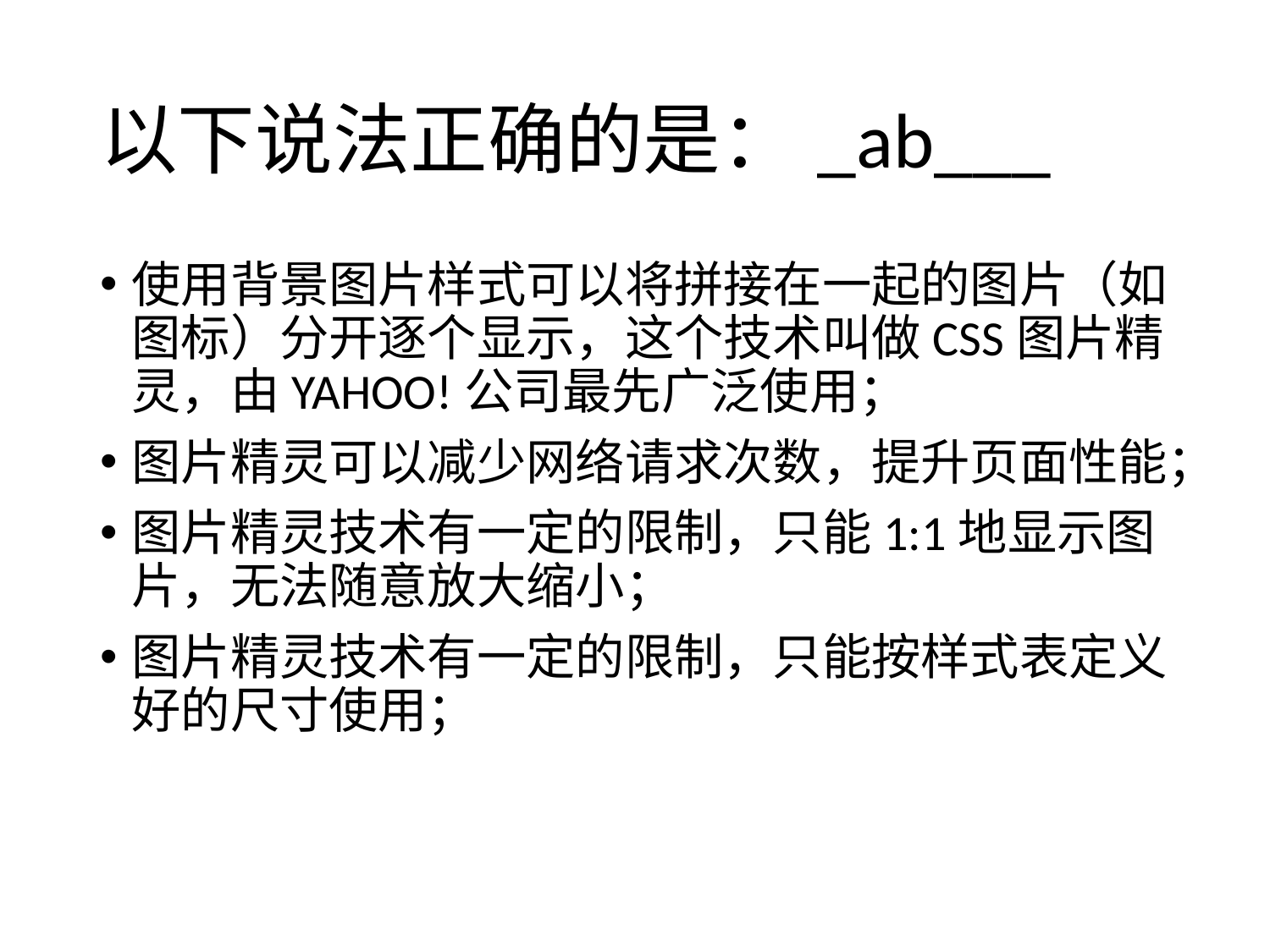

# 以下说法正确的是：_ab___
使用背景图片样式可以将拼接在一起的图片（如图标）分开逐个显示，这个技术叫做CSS图片精灵，由YAHOO!公司最先广泛使用；
图片精灵可以减少网络请求次数，提升页面性能；
图片精灵技术有一定的限制，只能1:1地显示图片，无法随意放大缩小；
图片精灵技术有一定的限制，只能按样式表定义好的尺寸使用；